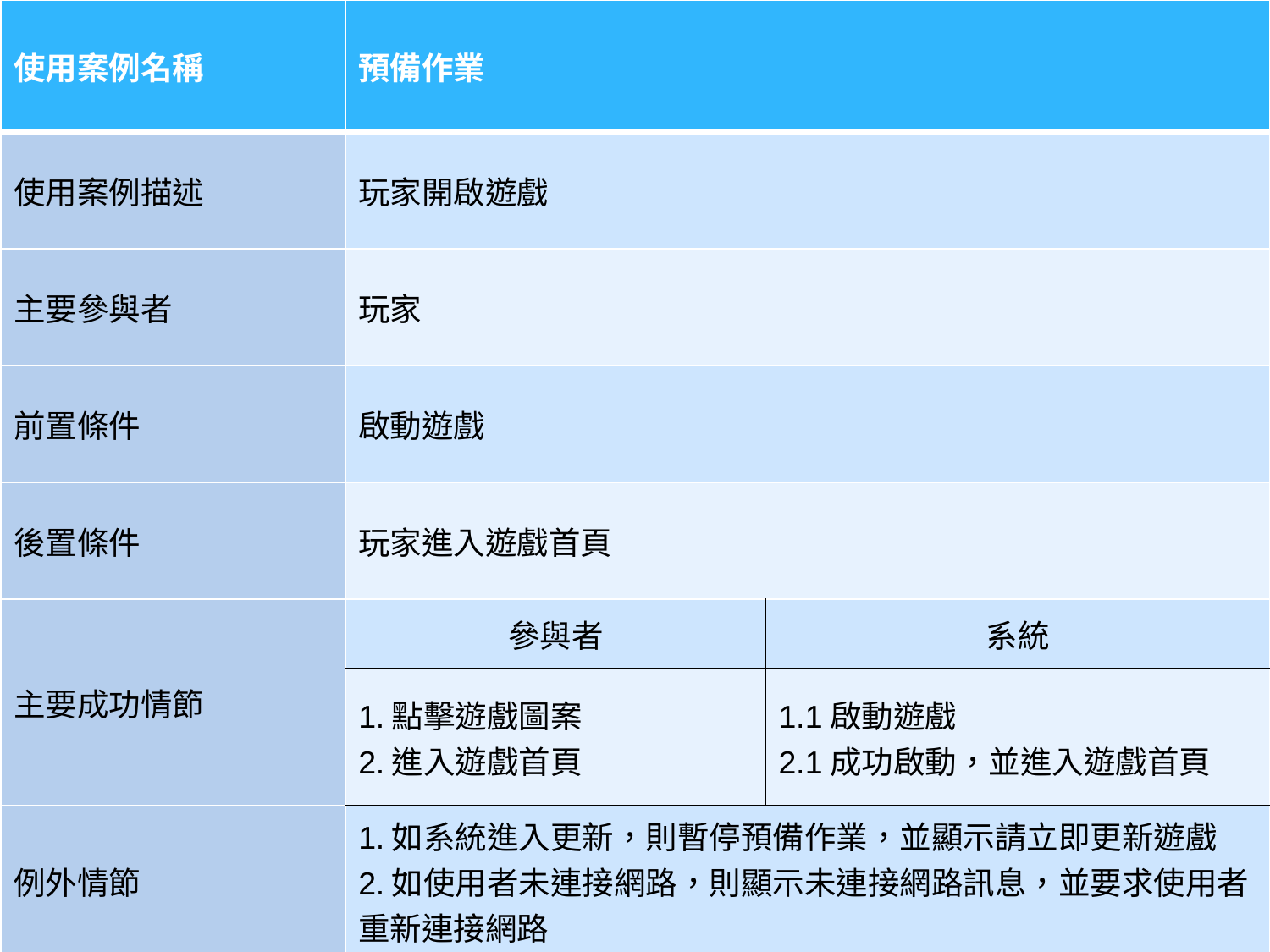

| 使用案例名稱 | 預備作業 |  |
| --- | --- | --- |
| 使用案例描述 | 玩家開啟遊戲 |  |
| 主要參與者 | 玩家 |  |
| 前置條件 | 啟動遊戲 |  |
| 後置條件 | 玩家進入遊戲首頁 |  |
| 主要成功情節 | 參與者 | 系統 |
|  | 1.點擊遊戲圖案 2.進入遊戲首頁 | 1.1啟動遊戲 2.1成功啟動，並進入遊戲首頁 |
| 例外情節 | 1.如系統進入更新，則暫停預備作業，並顯示請立即更新遊戲 2.如使用者未連接網路，則顯示未連接網路訊息，並要求使用者 重新連接網路 |  |